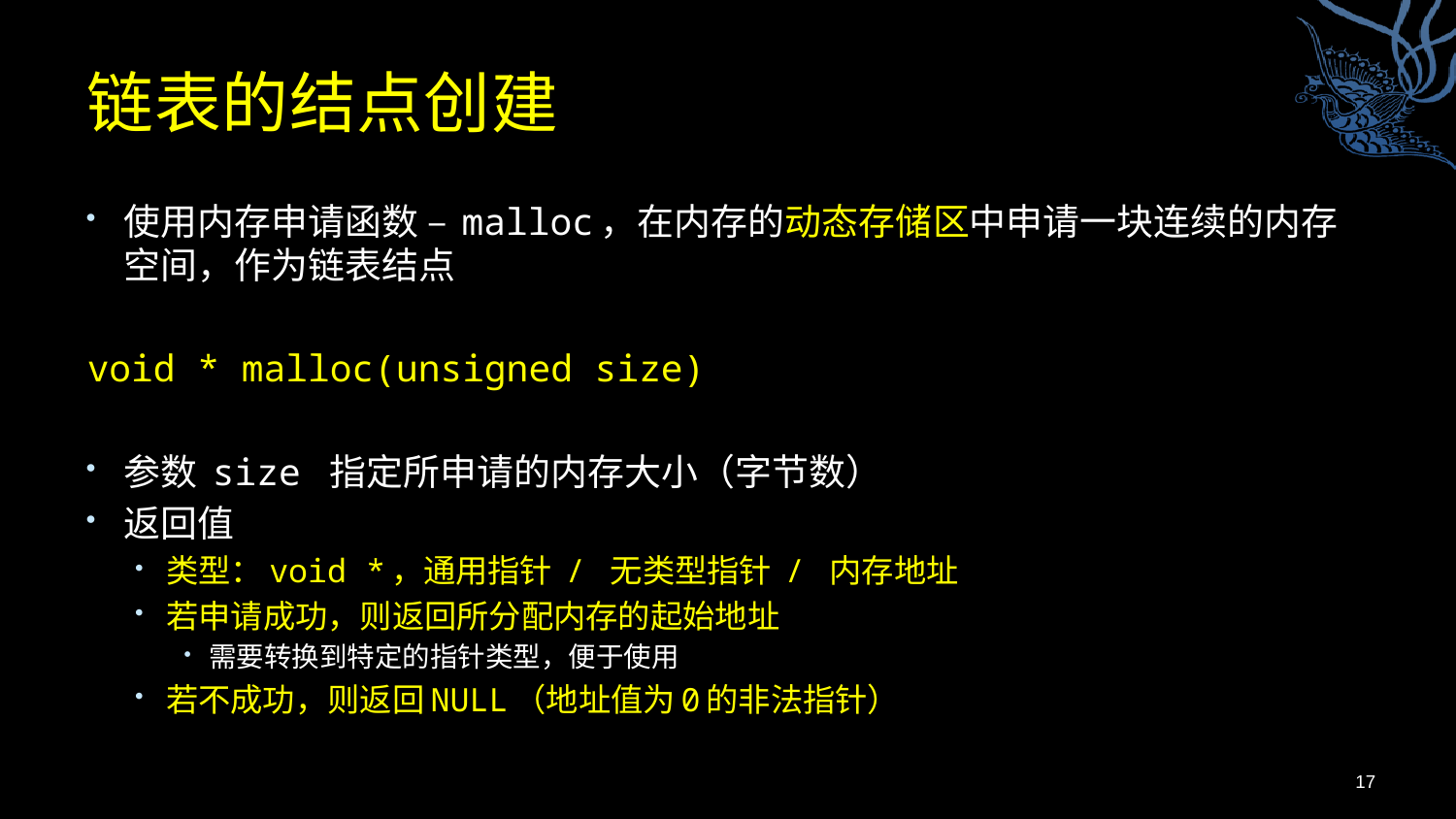

# 链表的结点创建
使用内存申请函数 – malloc，在内存的动态存储区中申请一块连续的内存空间，作为链表结点

void * malloc(unsigned size)

参数 size 指定所申请的内存大小（字节数）
返回值
类型：void *，通用指针 / 无类型指针 / 内存地址
若申请成功，则返回所分配内存的起始地址
需要转换到特定的指针类型，便于使用
若不成功，则返回NULL（地址值为0的非法指针）

17